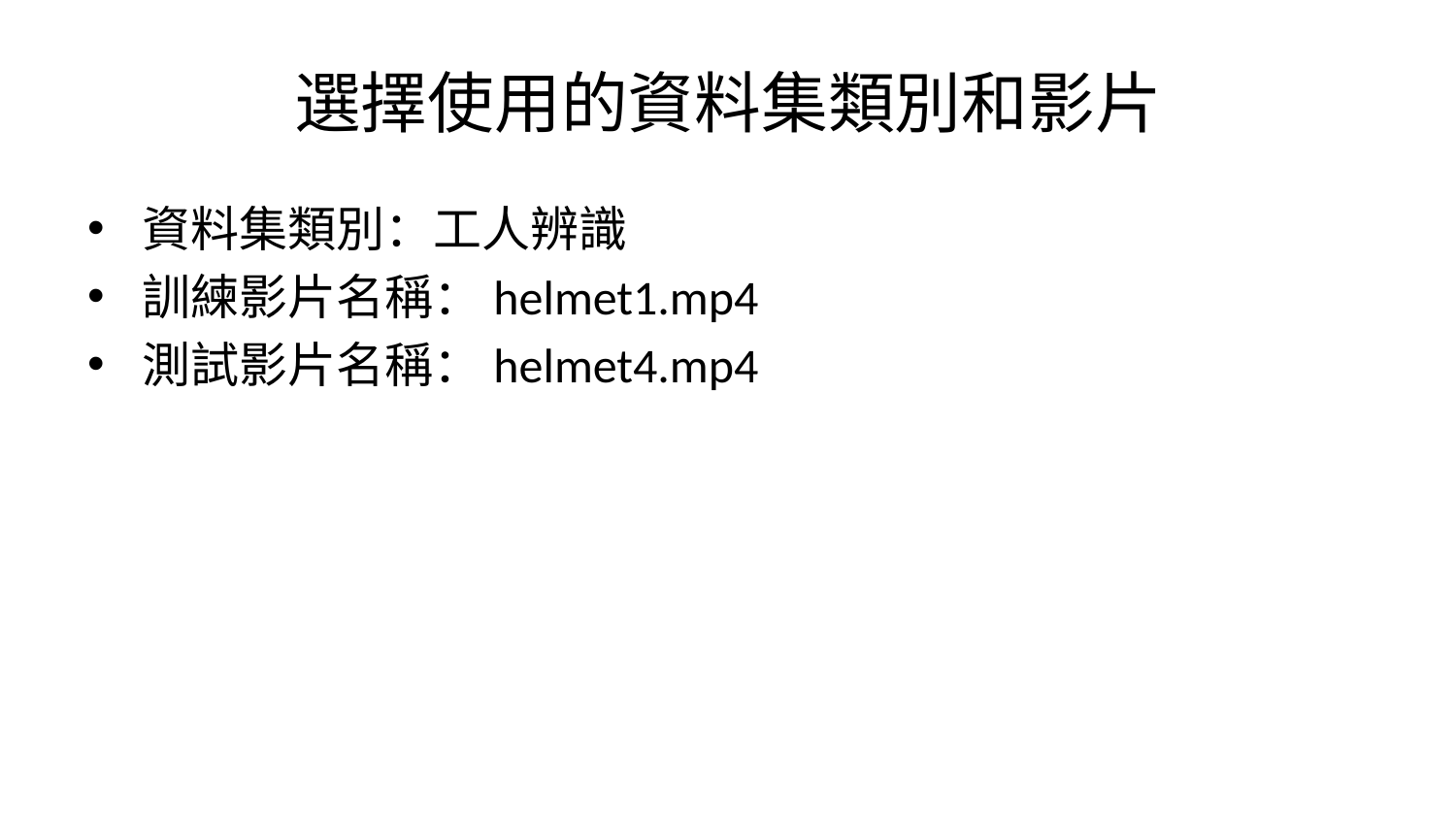

# 選擇使用的資料集類別和影片
資料集類別：工人辨識
訓練影片名稱：helmet1.mp4
測試影片名稱：helmet4.mp4